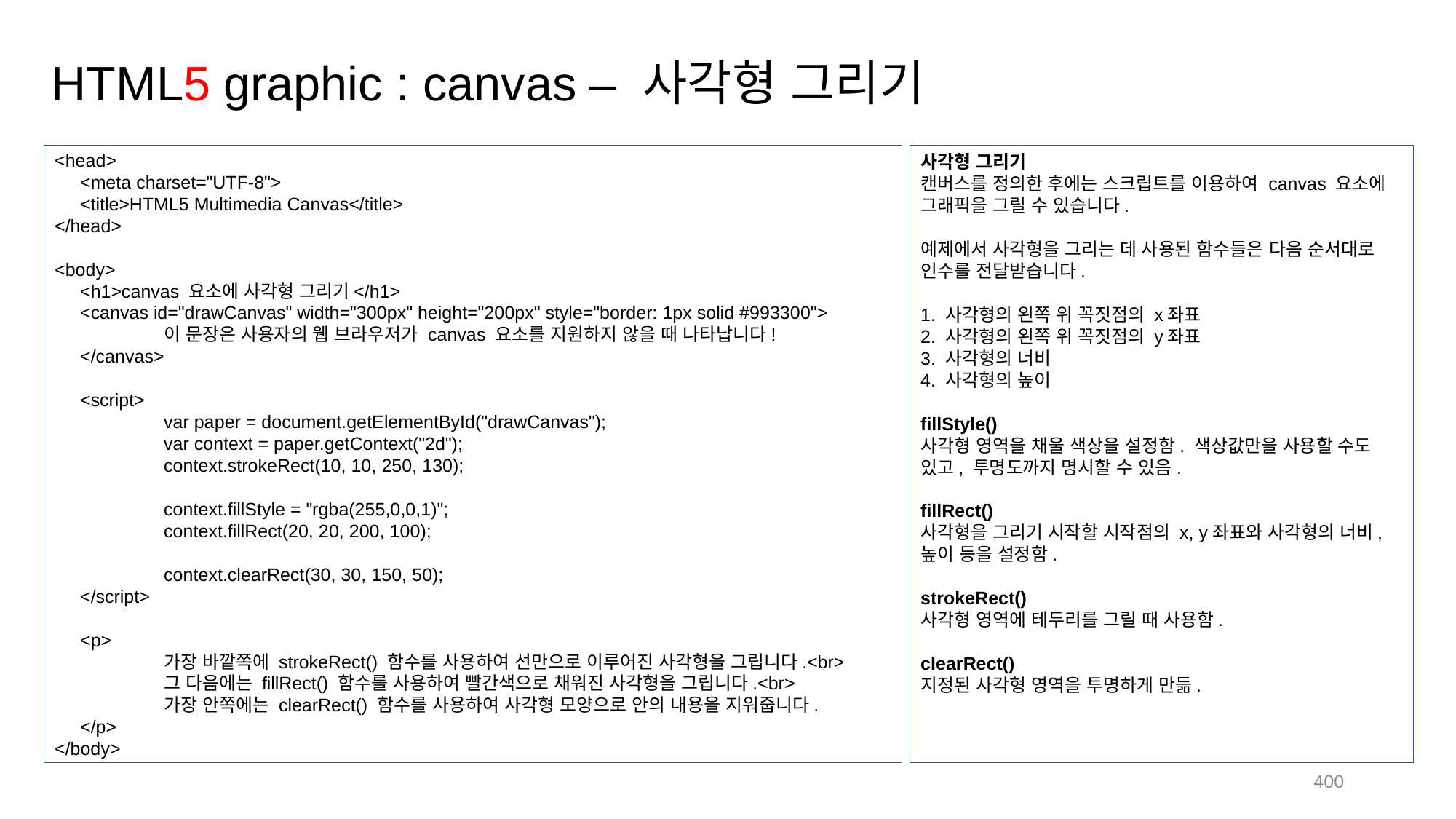

# HTML5 graphic : canvas – 사각형 그리기
<head>
     <meta charset="UTF-8">
     <title>HTML5 Multimedia Canvas</title>
</head>

<body>
     <h1>canvas 요소에 사각형 그리기</h1>
     <canvas id="drawCanvas" width="300px" height="200px" style="border: 1px solid #993300">
	이 문장은 사용자의 웹 브라우저가 canvas 요소를 지원하지 않을 때 나타납니다!
     </canvas>

     <script>
	var paper = document.getElementById("drawCanvas");
	var context = paper.getContext("2d");
	context.strokeRect(10, 10, 250, 130);

	context.fillStyle = "rgba(255,0,0,1)";
	context.fillRect(20, 20, 200, 100);

	context.clearRect(30, 30, 150, 50);
     </script>

     <p>
	가장 바깥쪽에 strokeRect() 함수를 사용하여 선만으로 이루어진 사각형을 그립니다.<br>
	그 다음에는 fillRect() 함수를 사용하여 빨간색으로 채워진 사각형을 그립니다.<br>
	가장 안쪽에는 clearRect() 함수를 사용하여 사각형 모양으로 안의 내용을 지워줍니다.
     </p>
</body>
사각형 그리기
캔버스를 정의한 후에는 스크립트를 이용하여 canvas 요소에 그래픽을 그릴 수 있습니다.

예제에서 사각형을 그리는 데 사용된 함수들은 다음 순서대로 인수를 전달받습니다.

1. 사각형의 왼쪽 위 꼭짓점의 x좌표
2. 사각형의 왼쪽 위 꼭짓점의 y좌표
3. 사각형의 너비
4. 사각형의 높이

fillStyle()
사각형 영역을 채울 색상을 설정함. 색상값만을 사용할 수도 있고, 투명도까지 명시할 수 있음.

fillRect()
사각형을 그리기 시작할 시작점의 x, y좌표와 사각형의 너비, 높이 등을 설정함.

strokeRect()
사각형 영역에 테두리를 그릴 때 사용함.

clearRect()
지정된 사각형 영역을 투명하게 만듦.
400